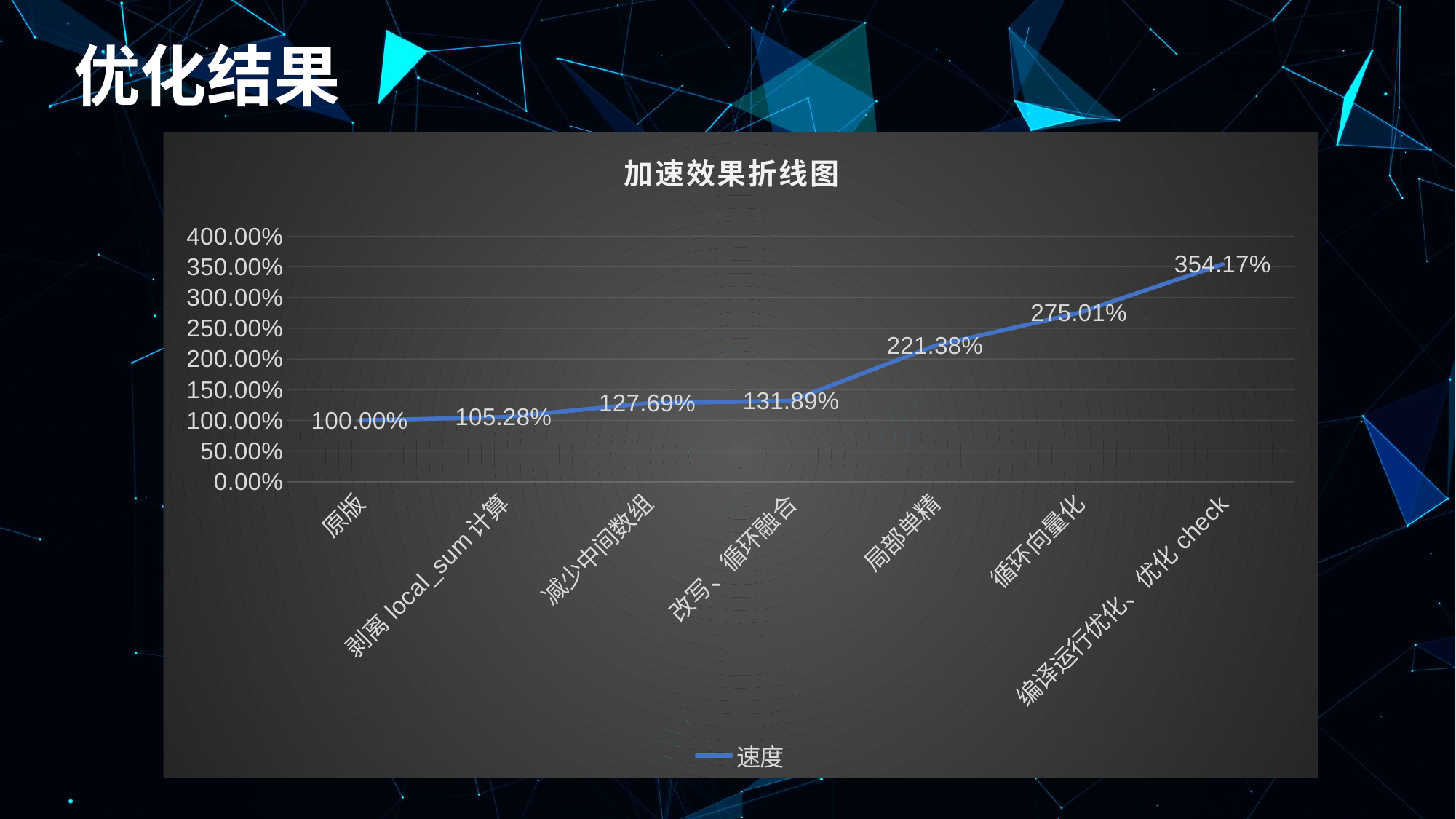

# 优化结果

### Chart: 加速效果折线图

| Category | 速度 |
|---|---|
| 原版 | 1.0 |
| 剥离local_sum计算 | 1.0528 |
| 减少中间数组 | 1.2769 |
| 改写、循环融合 | 1.3189 |
| 局部单精 | 2.2138 |
| 循环向量化 | 2.7501 |
| 编译运行优化、优化check | 3.5417 |